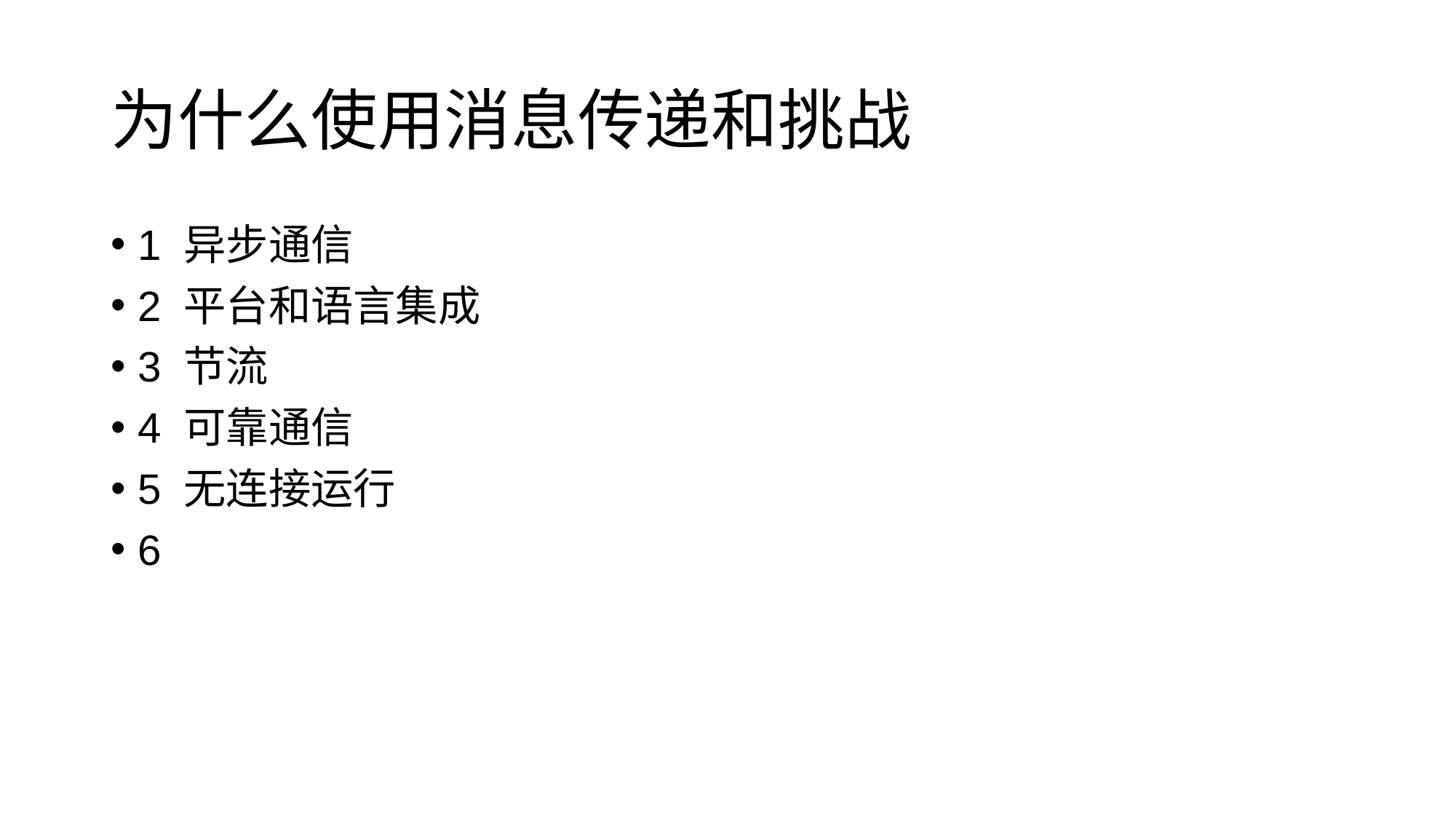

# 为什么使用消息传递和挑战
1 异步通信
2 平台和语言集成
3 节流
4 可靠通信
5 无连接运行
6